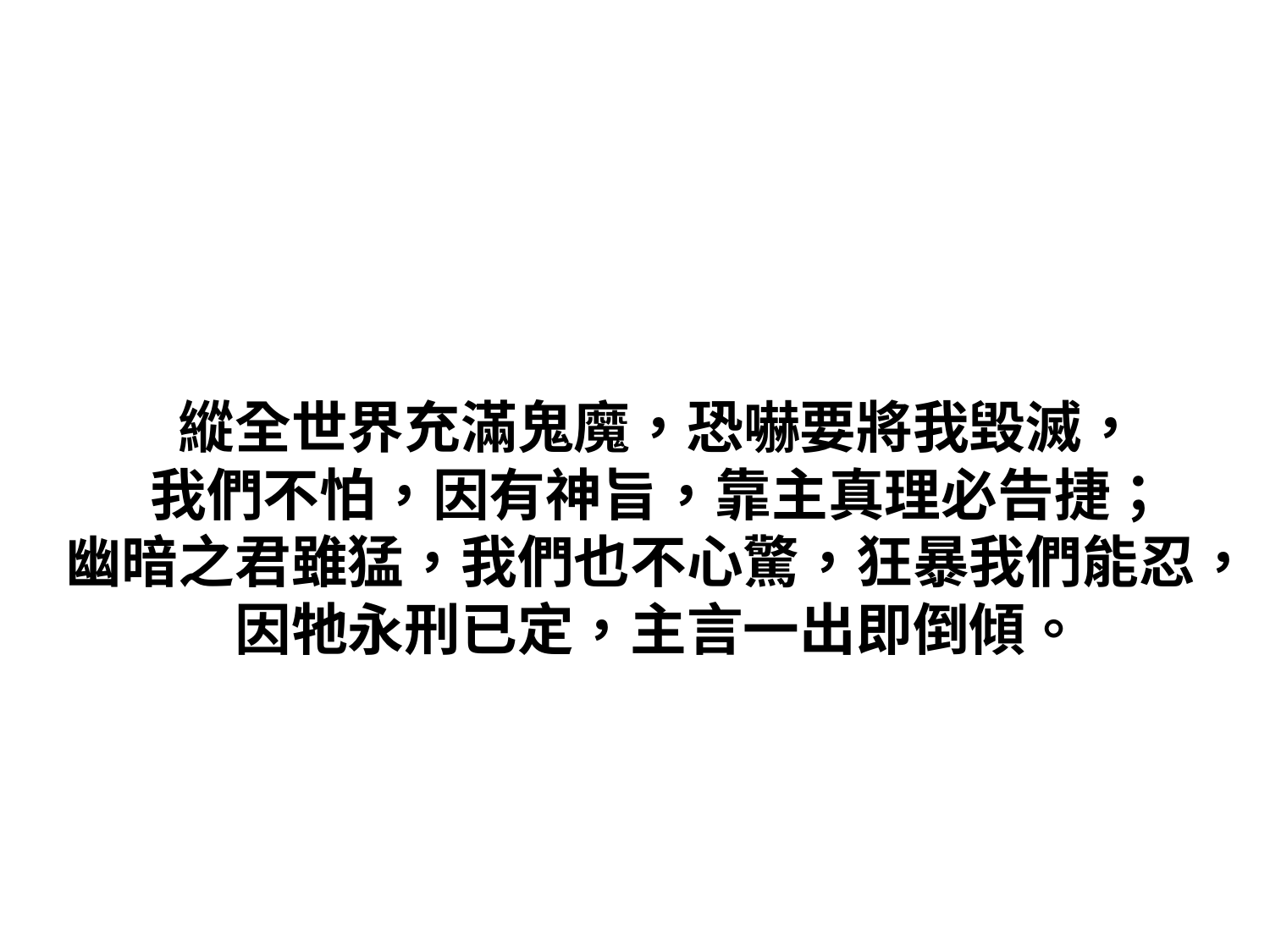

#
縱全世界充滿鬼魔，恐嚇要將我毀滅，
我們不怕，因有神旨，靠主真理必告捷；
幽暗之君雖猛，我們也不心驚，狂暴我們能忍，
因牠永刑已定，主言一出即倒傾。